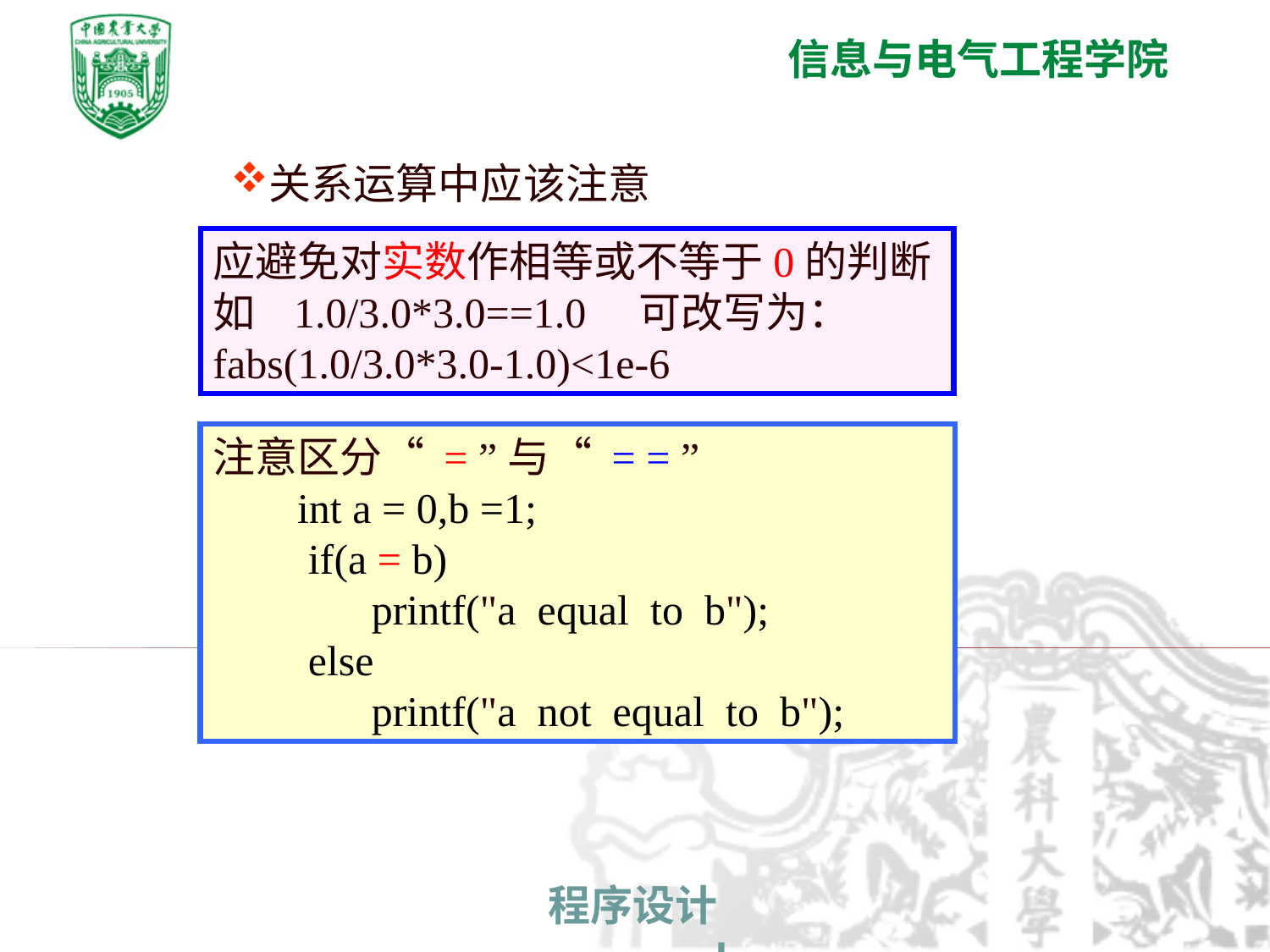

关系运算中应该注意
应避免对实数作相等或不等于0的判断
如   1.0/3.0*3.0==1.0    可改写为：fabs(1.0/3.0*3.0-1.0)<1e-6
注意区分“ = ”与“ = = ”
        int a = 0,b =1;
         if(a = b)
               printf("a  equal  to  b");
         else
               printf("a  not  equal  to  b");